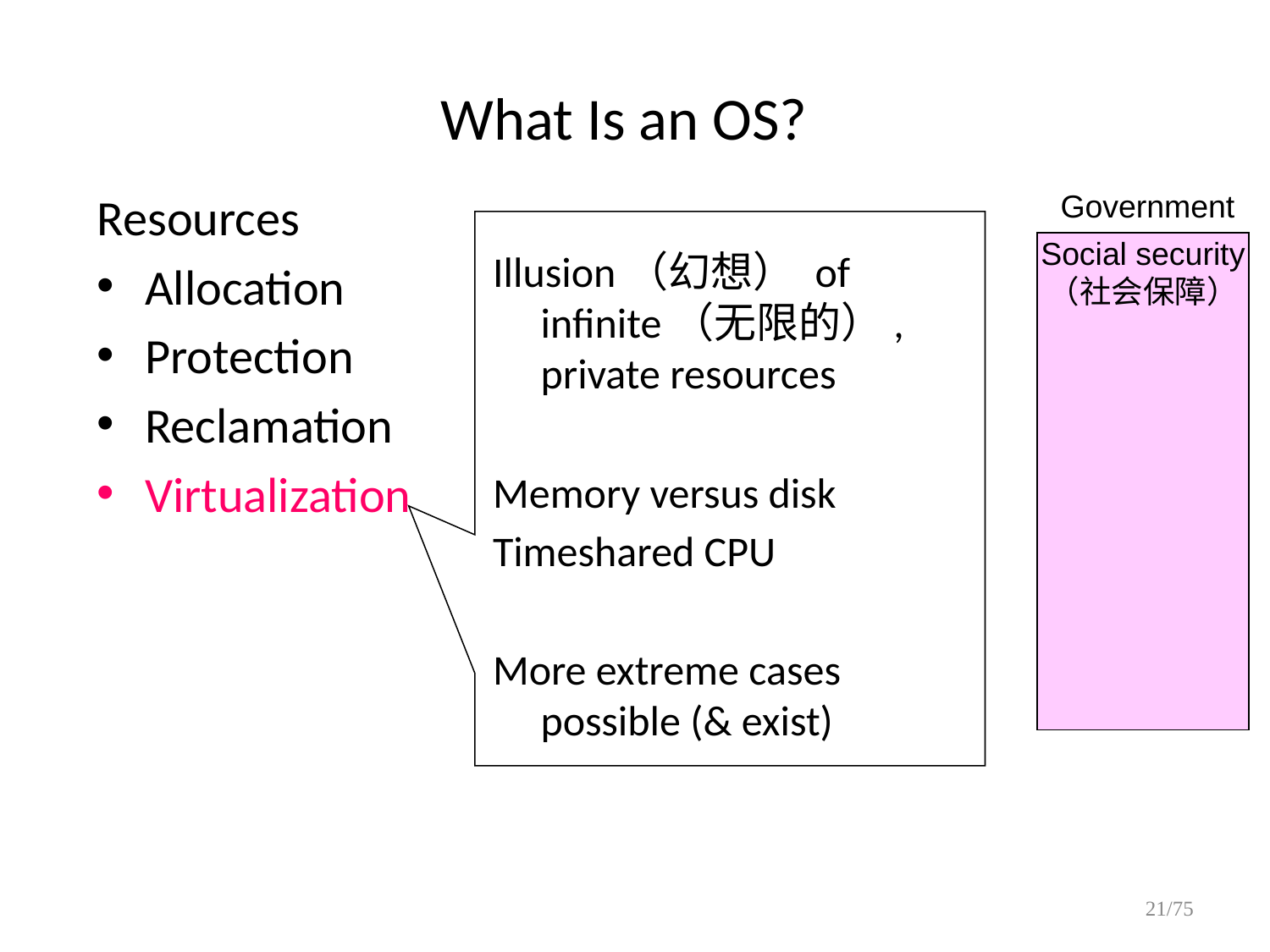

# What Is an OS?
Resources
Allocation
Protection
Reclamation
Virtualization

Illusion（幻想） of infinite（无限的）, private resources

Memory versus disk
Timeshared CPU

More extreme cases possible (& exist)
Government

Social security
（社会保障）

21/75